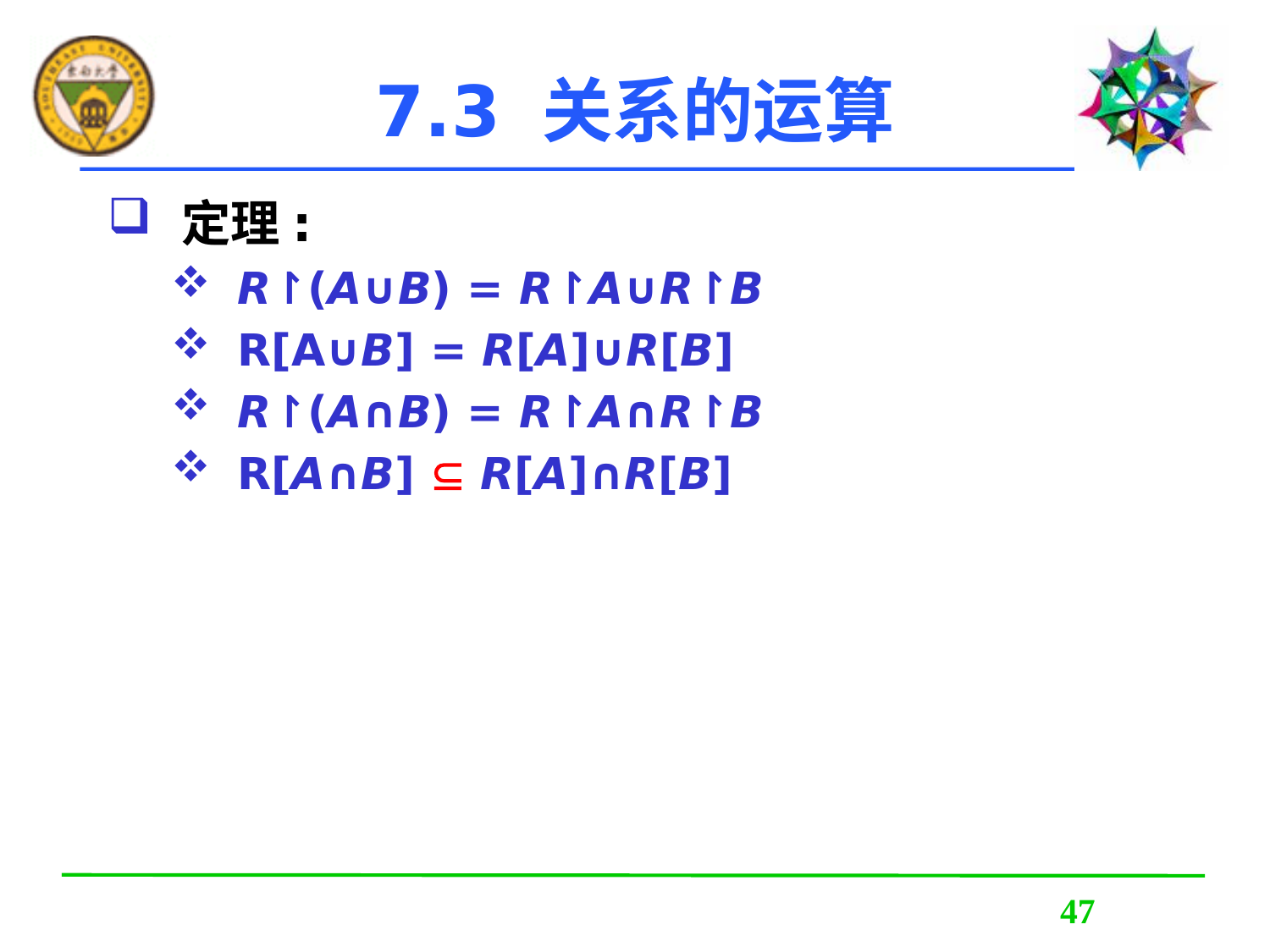

7.3 关系的运算
定理:
R↾(A∪B) = R↾A∪R↾B
R[A∪B] = R[A]∪R[B]
R↾(A∩B) = R↾A∩R↾B
R[A∩B] ⊆ R[A]∩R[B]